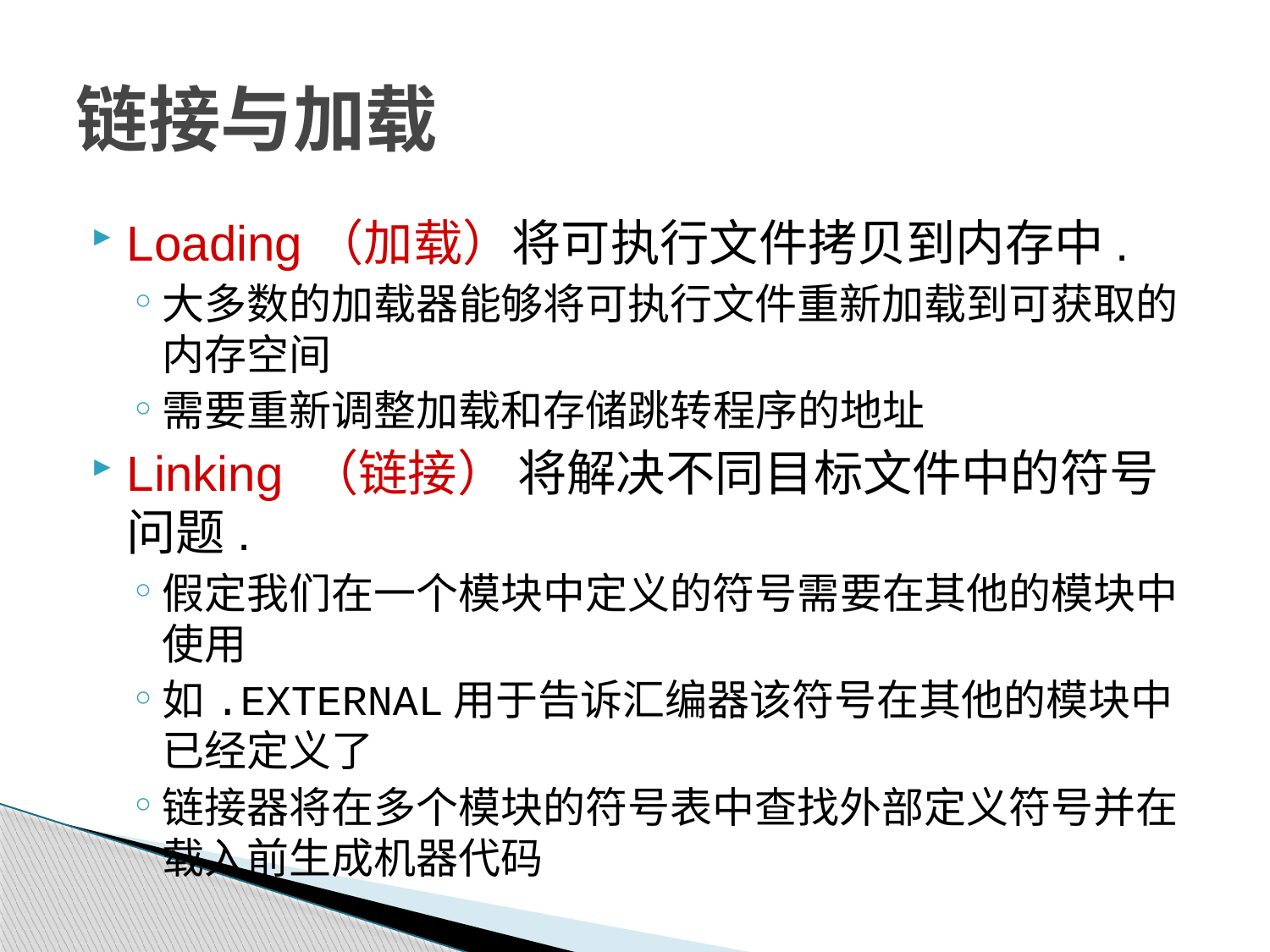

# 链接与加载
Loading（加载）将可执行文件拷贝到内存中.
大多数的加载器能够将可执行文件重新加载到可获取的内存空间
需要重新调整加载和存储跳转程序的地址
Linking （链接） 将解决不同目标文件中的符号问题.
假定我们在一个模块中定义的符号需要在其他的模块中使用
如.EXTERNAL用于告诉汇编器该符号在其他的模块中已经定义了
链接器将在多个模块的符号表中查找外部定义符号并在载入前生成机器代码